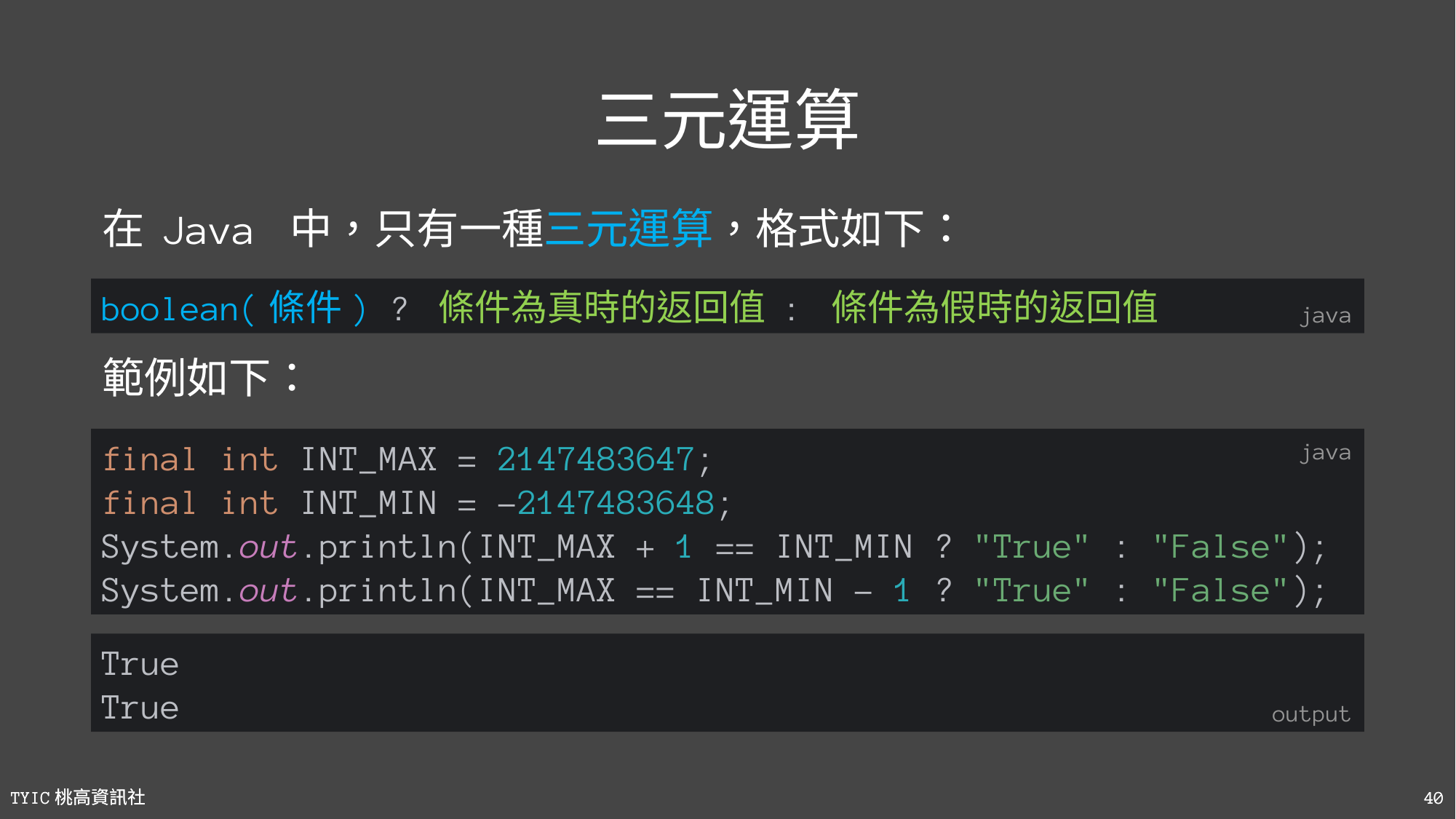

# 三元運算
在 Java 中，只有一種三元運算，格式如下：
boolean(條件) ? 條件為真時的返回值 : 條件為假時的返回值
java
範例如下：
final int INT_MAX = 2147483647;
final int INT_MIN = -2147483648;
System.out.println(INT_MAX + 1 == INT_MIN ? "True" : "False");
System.out.println(INT_MAX == INT_MIN - 1 ? "True" : "False");
java
True
True
output